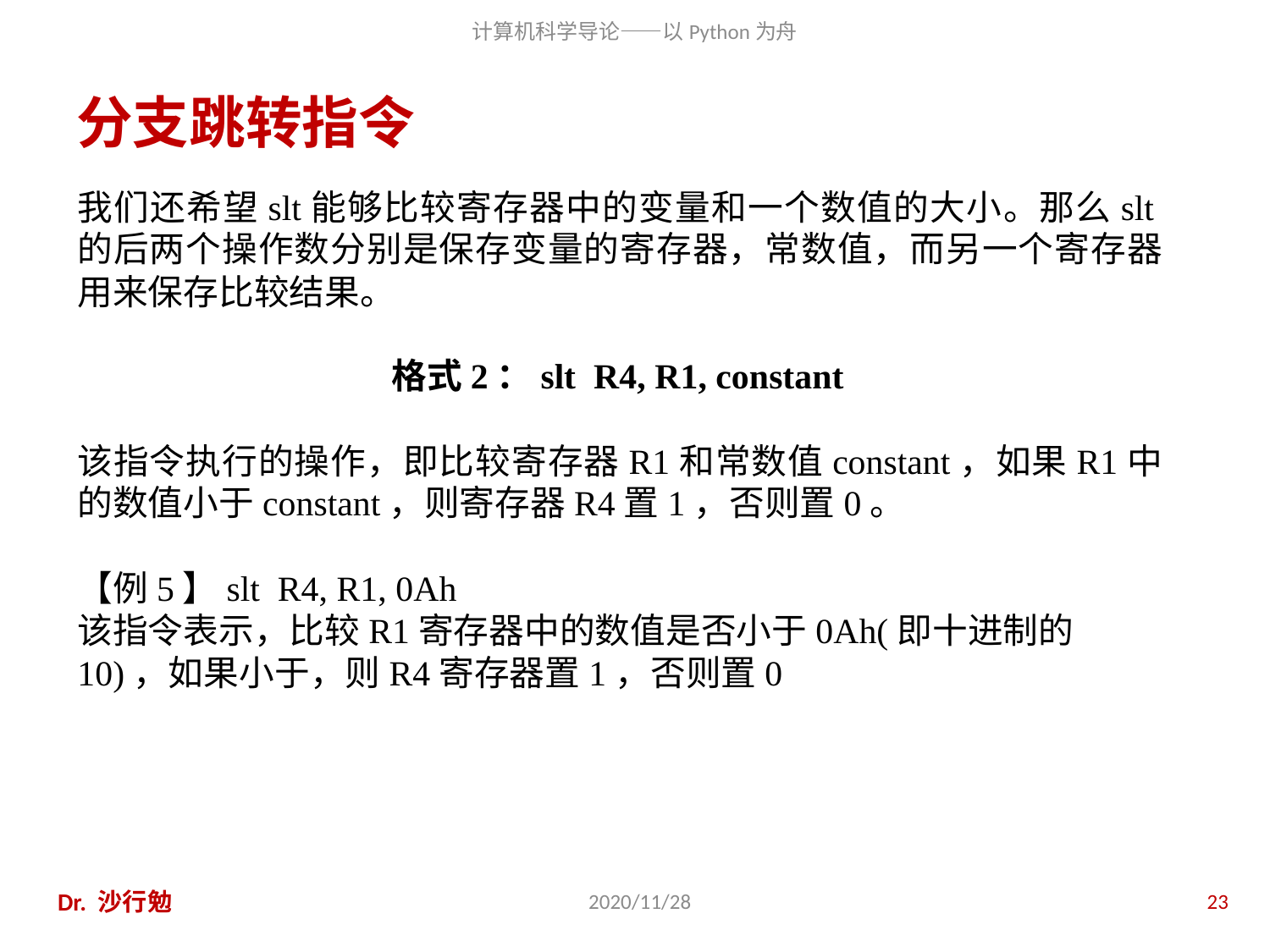

# 分支跳转指令
我们还希望slt能够比较寄存器中的变量和一个数值的大小。那么slt的后两个操作数分别是保存变量的寄存器，常数值，而另一个寄存器用来保存比较结果。

                                      格式2：slt  R4, R1, constant

该指令执行的操作，即比较寄存器R1和常数值constant，如果R1中的数值小于constant，则寄存器R4置1，否则置0。

【例5】slt  R4, R1, 0Ah
该指令表示，比较R1寄存器中的数值是否小于0Ah(即十进制的10)，如果小于，则R4寄存器置1，否则置0
Dr. 沙行勉
2020/11/28
23